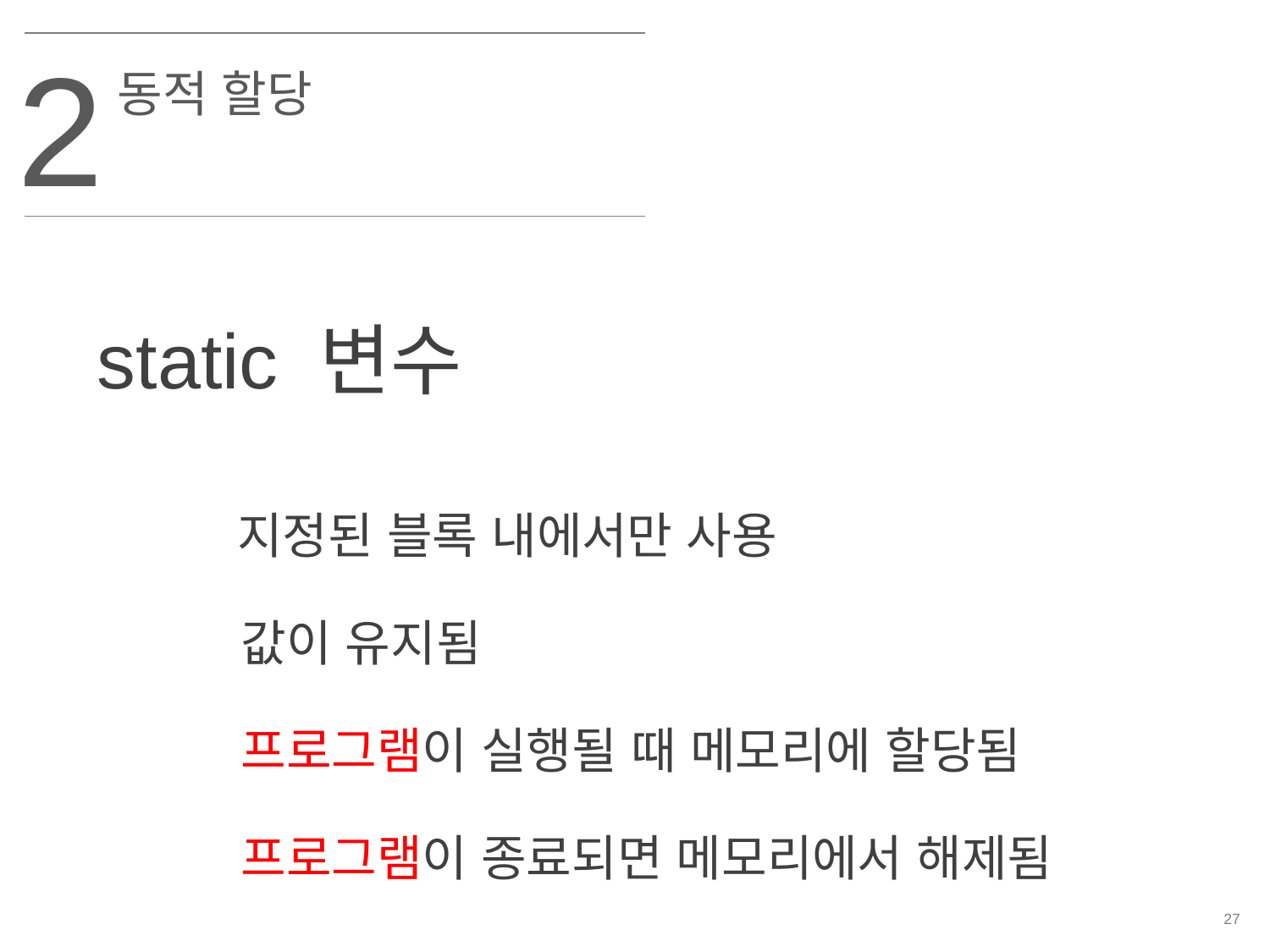

2
동적 할당
static 변수
지정된 블록 내에서만 사용
값이 유지됨
프로그램이 실행될 때 메모리에 할당됨
프로그램이 종료되면 메모리에서 해제됨